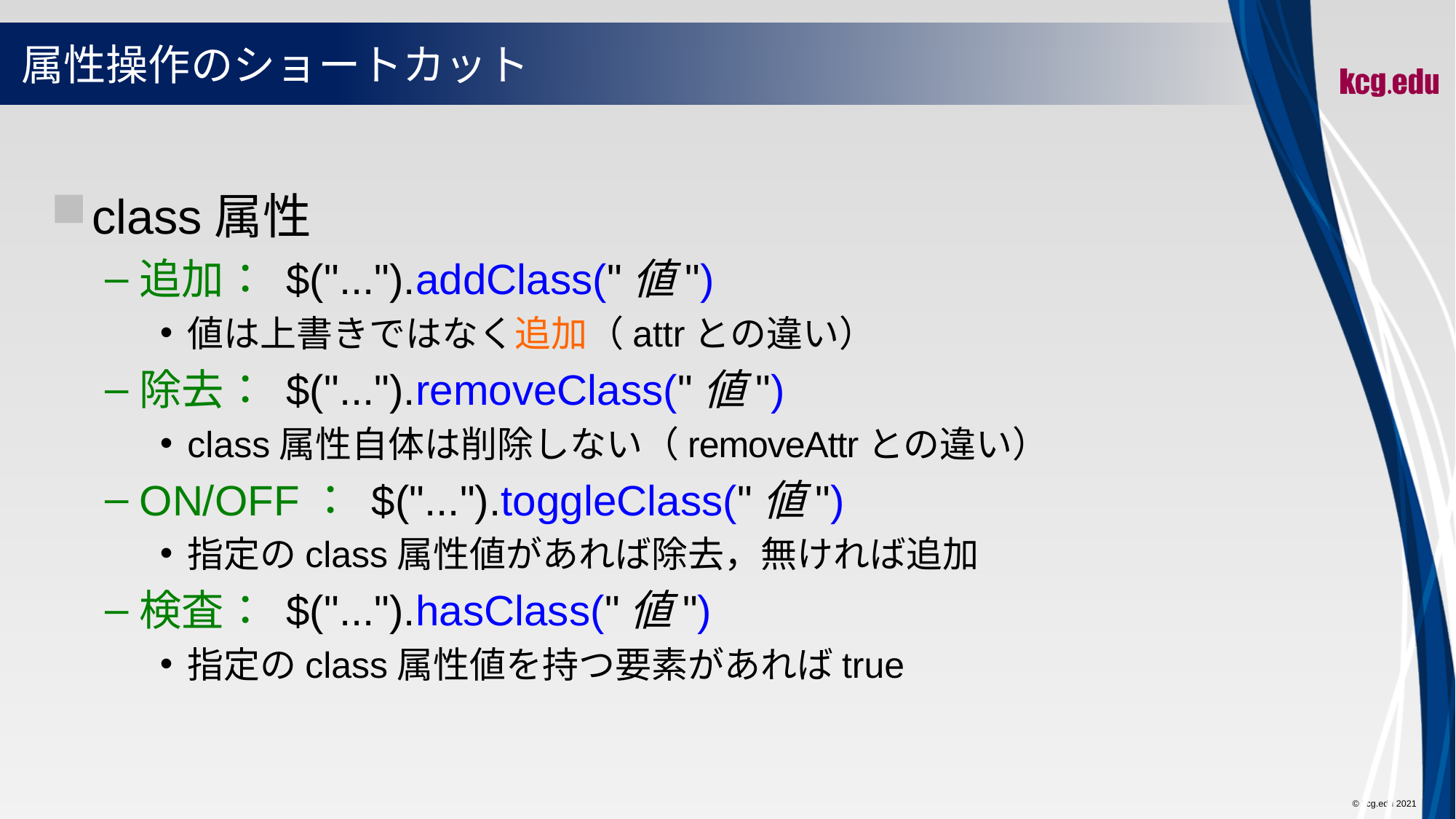

# 属性操作のショートカット
class属性
追加： $("...").addClass("値")
値は上書きではなく追加（attrとの違い）
除去： $("...").removeClass("値")
class属性自体は削除しない（removeAttrとの違い）
ON/OFF： $("...").toggleClass("値")
指定のclass属性値があれば除去，無ければ追加
検査： $("...").hasClass("値")
指定のclass属性値を持つ要素があればtrue